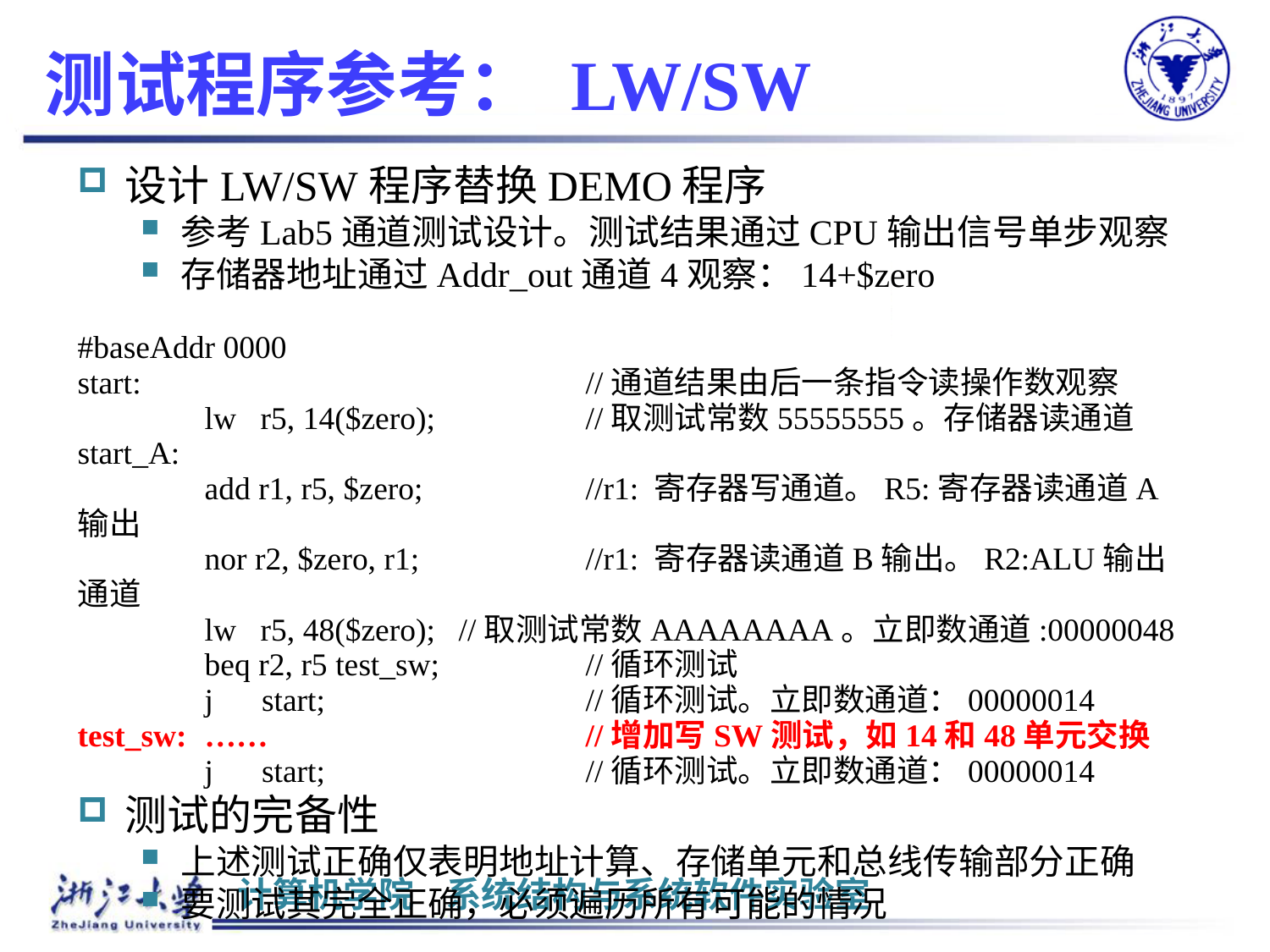

# 测试程序参考： LW/SW
设计LW/SW程序替换DEMO程序
参考Lab5通道测试设计。测试结果通过CPU输出信号单步观察
存储器地址通过Addr_out通道4观察：14+$zero

#baseAddr 0000
start:				//通道结果由后一条指令读操作数观察
	lw   r5, 14($zero);		//取测试常数55555555。存储器读通道
start_A:
	add r1, r5, $zero; 		//r1: 寄存器写通道。R5:寄存器读通道A输出
	nor r2, $zero, r1; 		//r1: 寄存器读通道B输出。R2:ALU输出通道
	lw   r5, 48($zero);  	//取测试常数AAAAAAAA。立即数通道:00000048
	beq r2, r5 test_sw;		//循环测试
	j      start; 		//循环测试。立即数通道：00000014
test_sw: 	……			//增加写SW测试，如14和48单元交换
	j      start; 		//循环测试。立即数通道：00000014
测试的完备性
上述测试正确仅表明地址计算、存储单元和总线传输部分正确
要测试其完全正确，必须遍历所有可能的情况